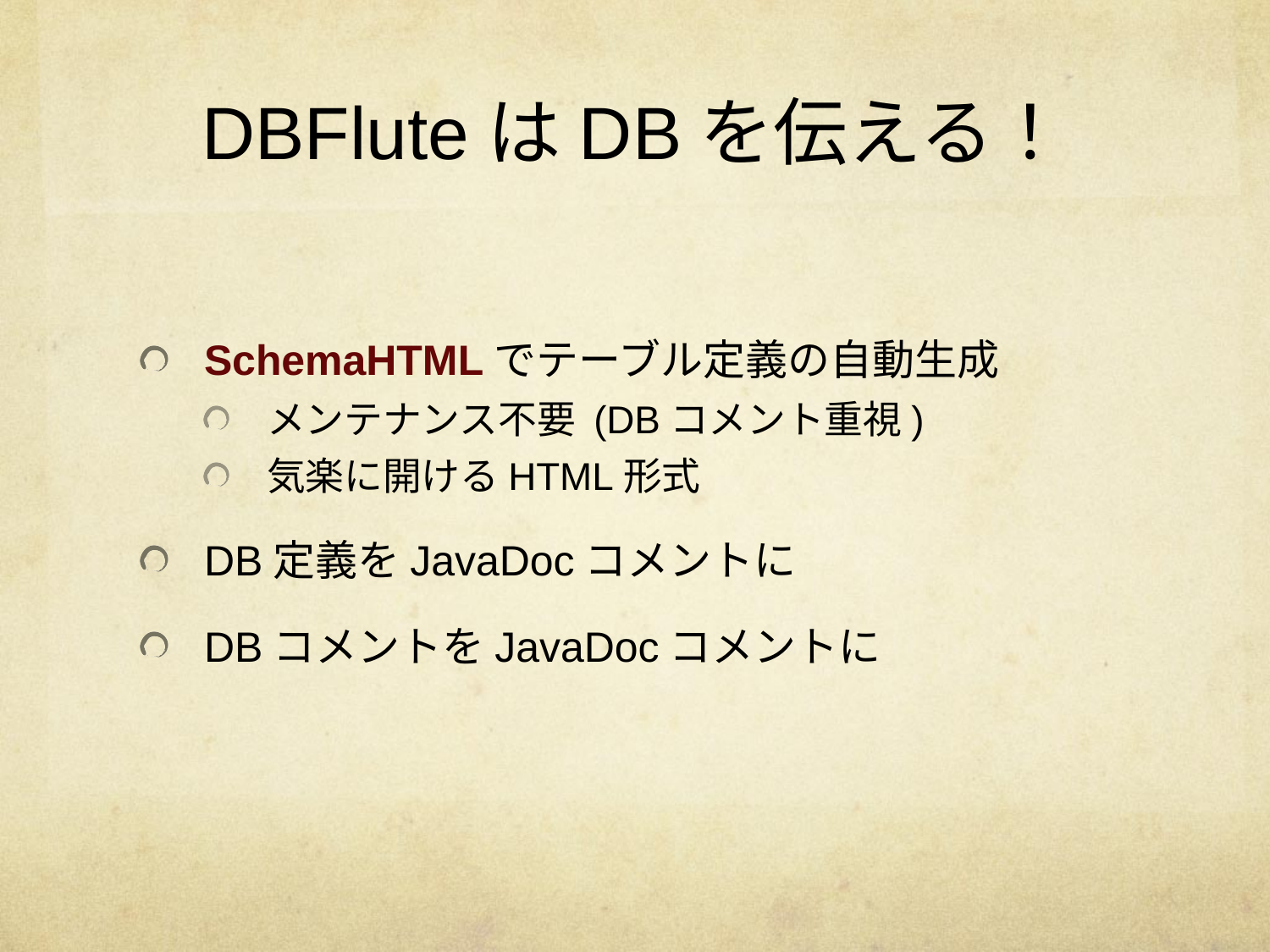

# DBFluteはDBを伝える！

SchemaHTMLでテーブル定義の自動生成
メンテナンス不要 (DBコメント重視)
気楽に開けるHTML形式
DB定義をJavaDocコメントに
DBコメントをJavaDocコメントに